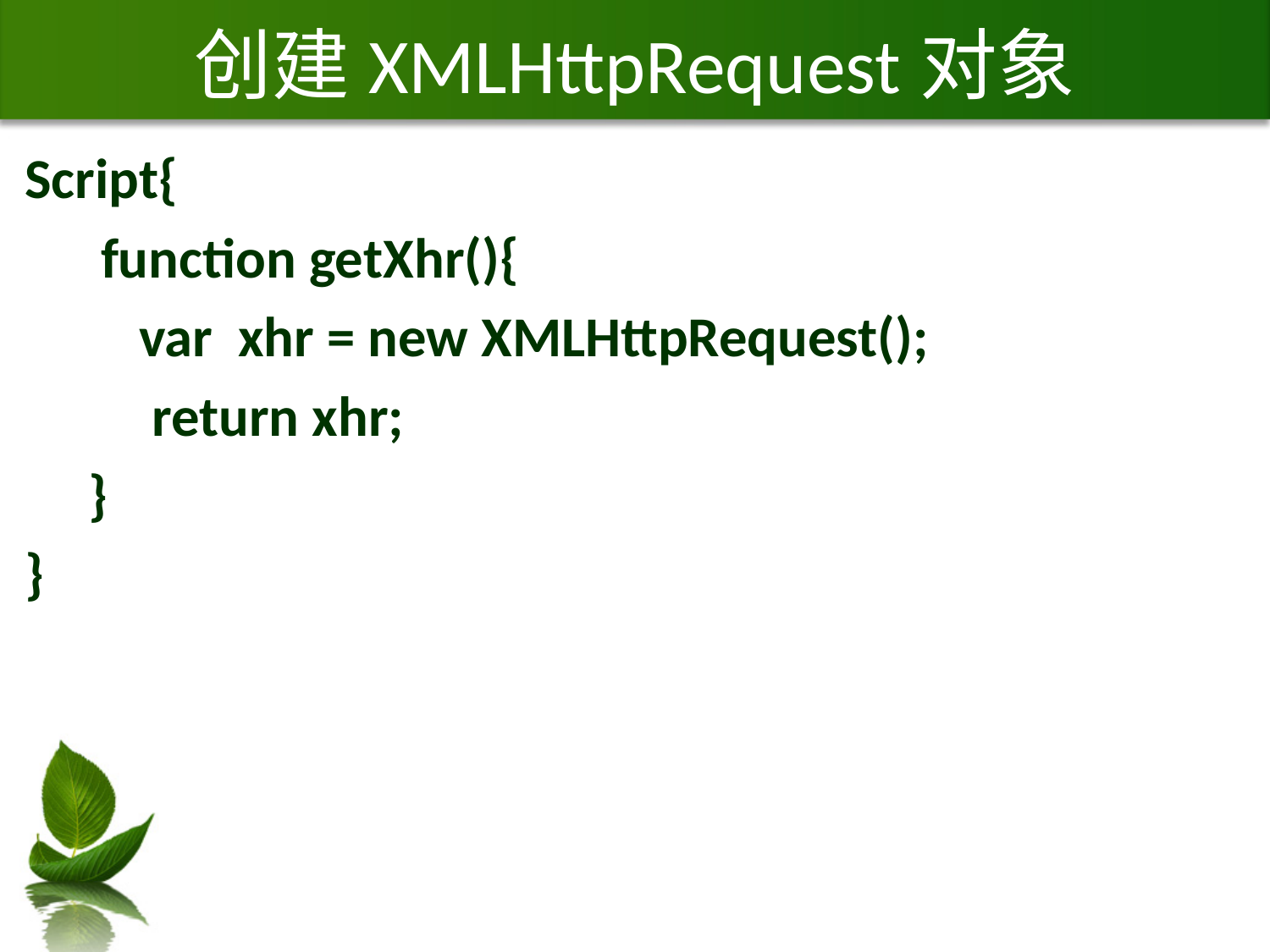

# 创建XMLHttpRequest对象
Script{
      function getXhr(){
         var  xhr = new XMLHttpRequest();
          return xhr;
     }
}